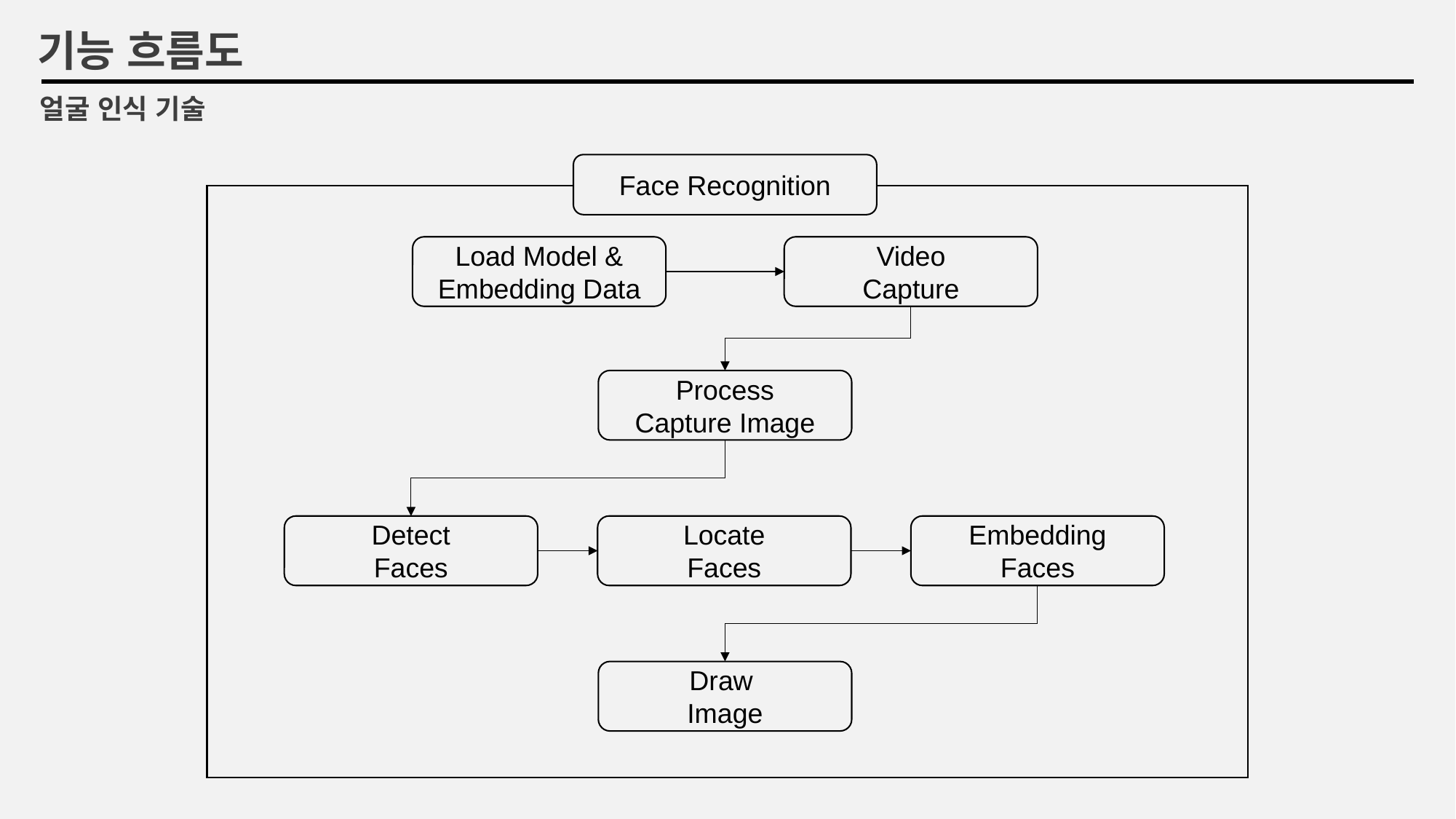

기능 흐름도
얼굴 인식 기술
Face Recognition

Load Model &
Embedding Data
Video
Capture
Process
Capture Image
Detect
Faces
Locate
Faces
Embedding
Faces
Draw
Image